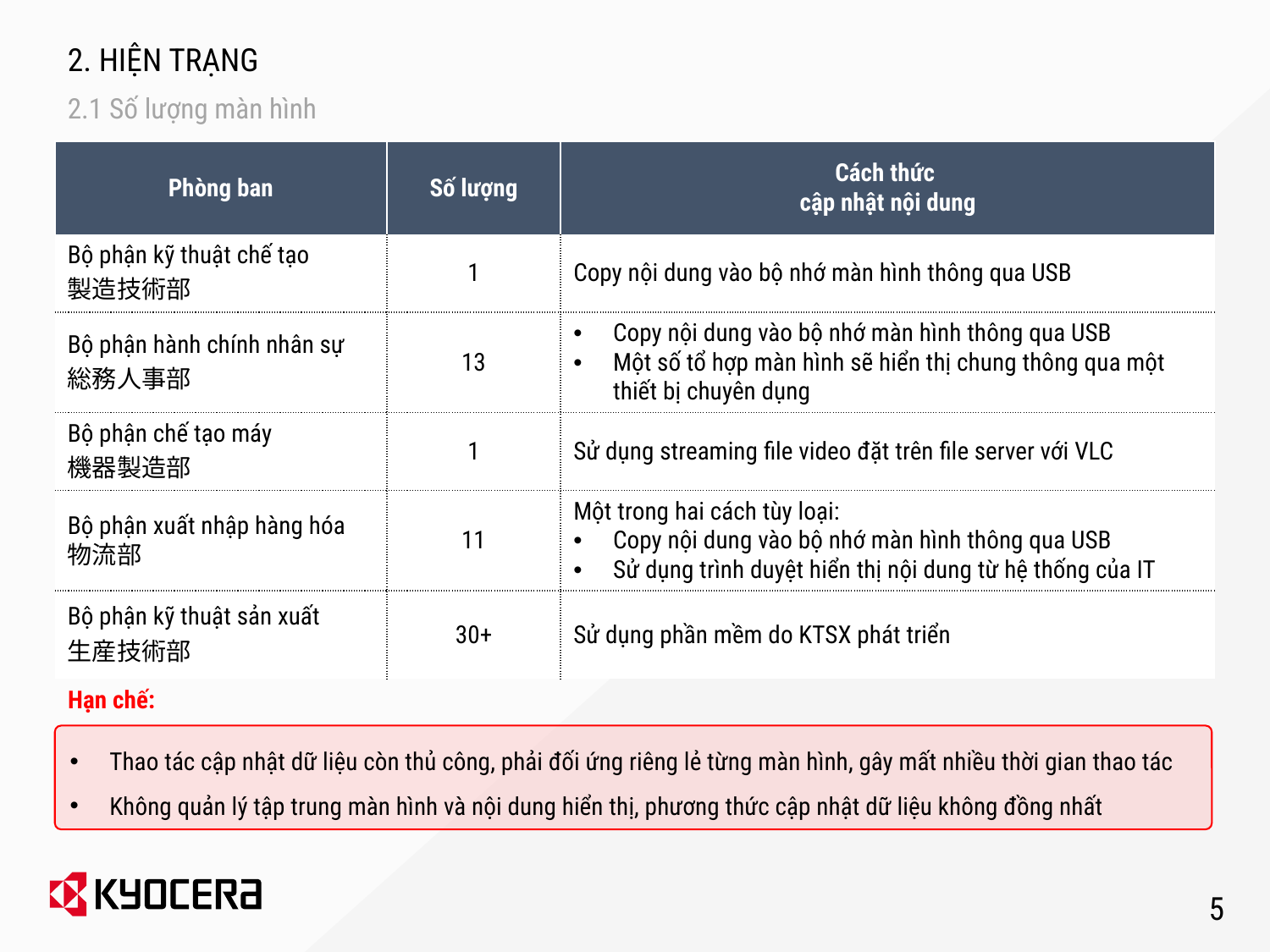

# 2. HIỆN TRẠNG
2.1 Số lượng màn hình
| Phòng ban | Số lượng | Cách thức cập nhật nội dung |
| --- | --- | --- |
| Bộ phận kỹ thuật chế tạo 製造技術部 | 1 | Copy nội dung vào bộ nhớ màn hình thông qua USB |
| Bộ phận hành chính nhân sự 総務人事部 | 13 | Copy nội dung vào bộ nhớ màn hình thông qua USB Một số tổ hợp màn hình sẽ hiển thị chung thông qua một thiết bị chuyên dụng |
| Bộ phận chế tạo máy 機器製造部 | 1 | Sử dụng streaming file video đặt trên file server với VLC |
| Bộ phận xuất nhập hàng hóa 物流部 | 11 | Một trong hai cách tùy loại: Copy nội dung vào bộ nhớ màn hình thông qua USB Sử dụng trình duyệt hiển thị nội dung từ hệ thống của IT |
| Bộ phận kỹ thuật sản xuất 生産技術部 | 30+ | Sử dụng phần mềm do KTSX phát triển |
Hạn chế:
Thao tác cập nhật dữ liệu còn thủ công, phải đối ứng riêng lẻ từng màn hình, gây mất nhiều thời gian thao tác
Không quản lý tập trung màn hình và nội dung hiển thị, phương thức cập nhật dữ liệu không đồng nhất

5